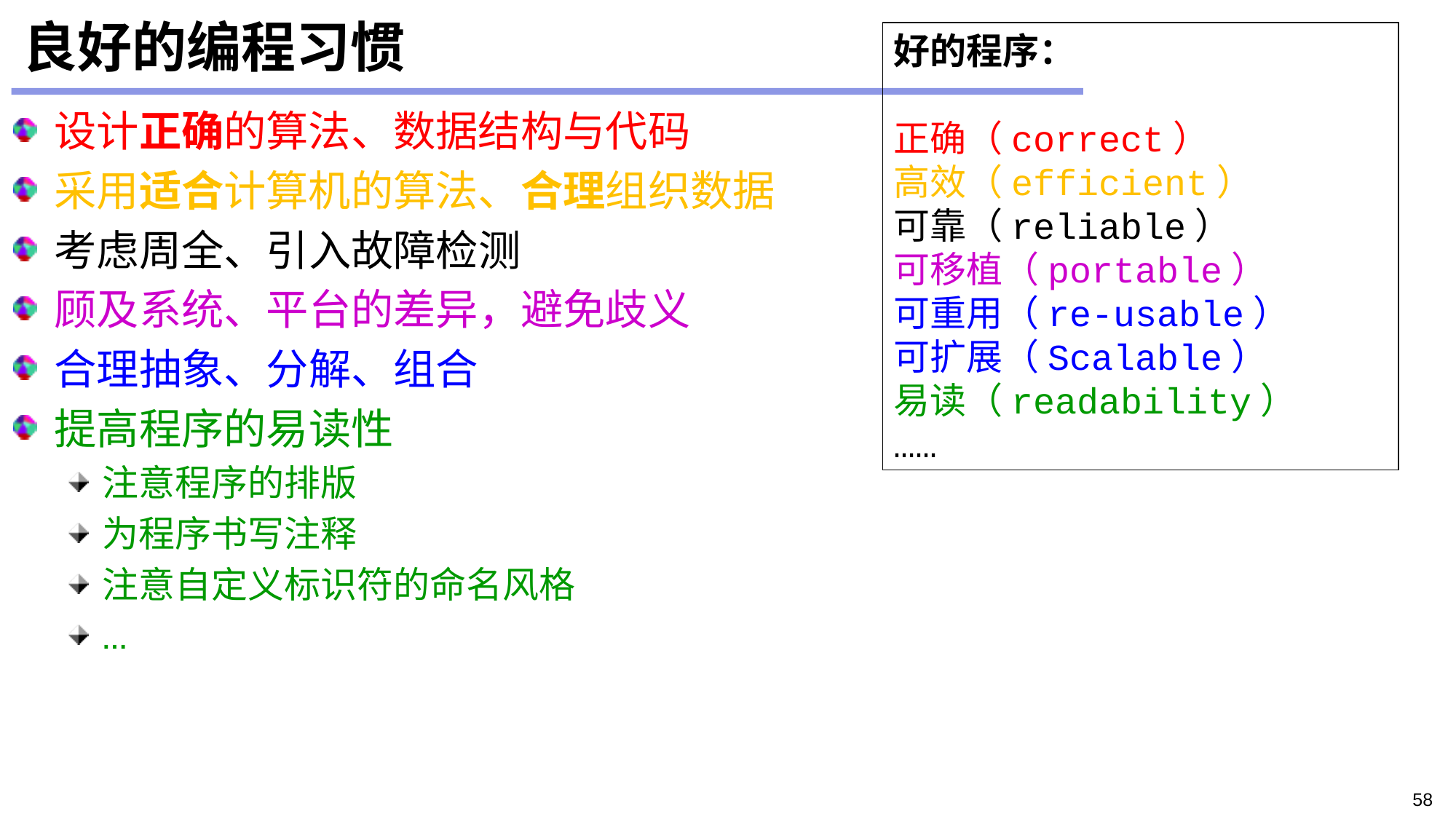

# 良好的编程习惯
好的程序：

正确（correct）
高效（efficient）
可靠（reliable）
可移植（portable）
可重用（re-usable）
可扩展（Scalable）
易读（readability）
……
设计正确的算法、数据结构与代码
采用适合计算机的算法、合理组织数据
考虑周全、引入故障检测
顾及系统、平台的差异，避免歧义
合理抽象、分解、组合
提高程序的易读性
注意程序的排版
为程序书写注释
注意自定义标识符的命名风格
…
58